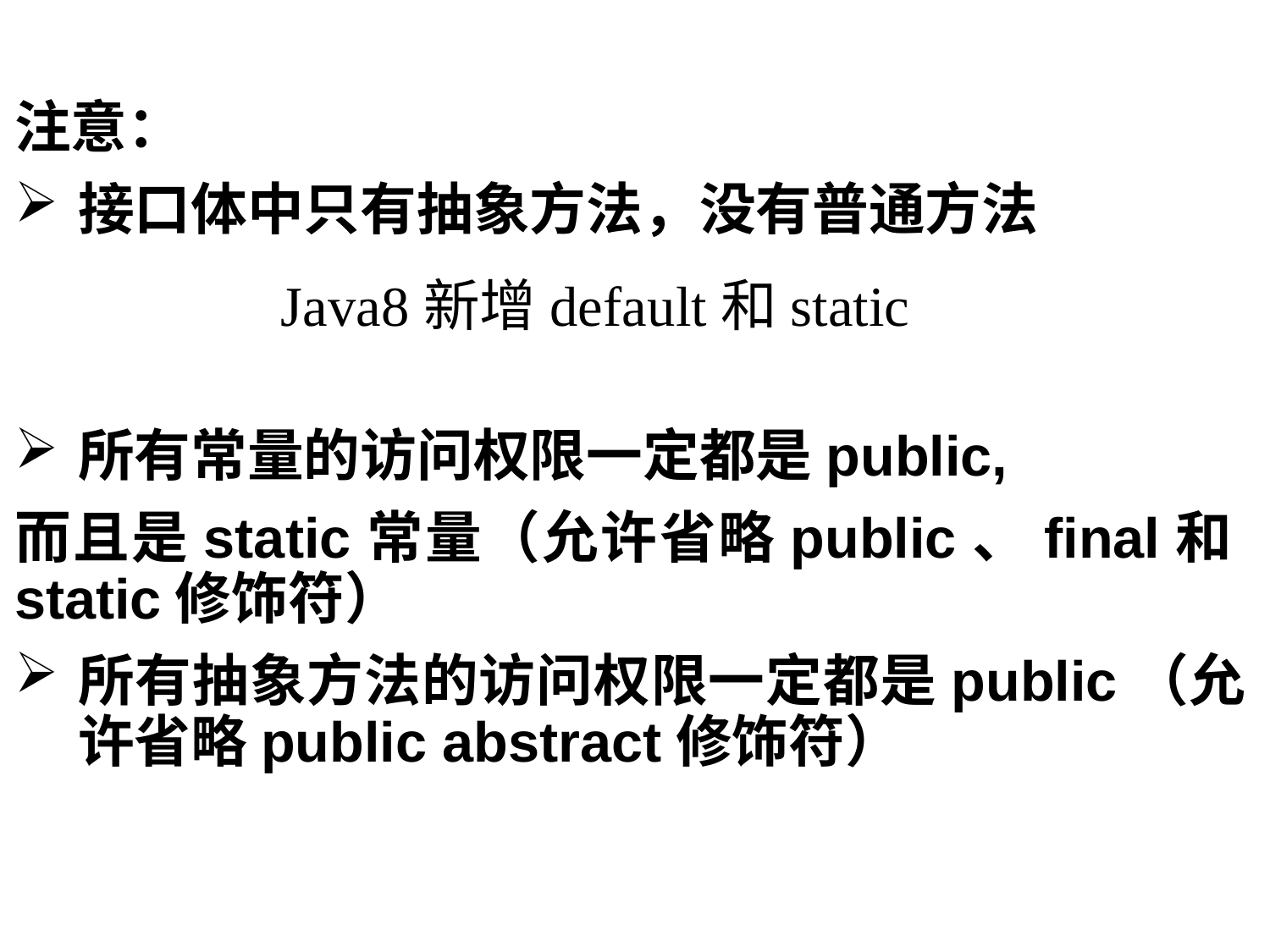

注意：
接口体中只有抽象方法，没有普通方法

所有常量的访问权限一定都是public,
而且是static常量（允许省略public、final和static修饰符）
所有抽象方法的访问权限一定都是public（允许省略public abstract修饰符）
Java8新增default和static